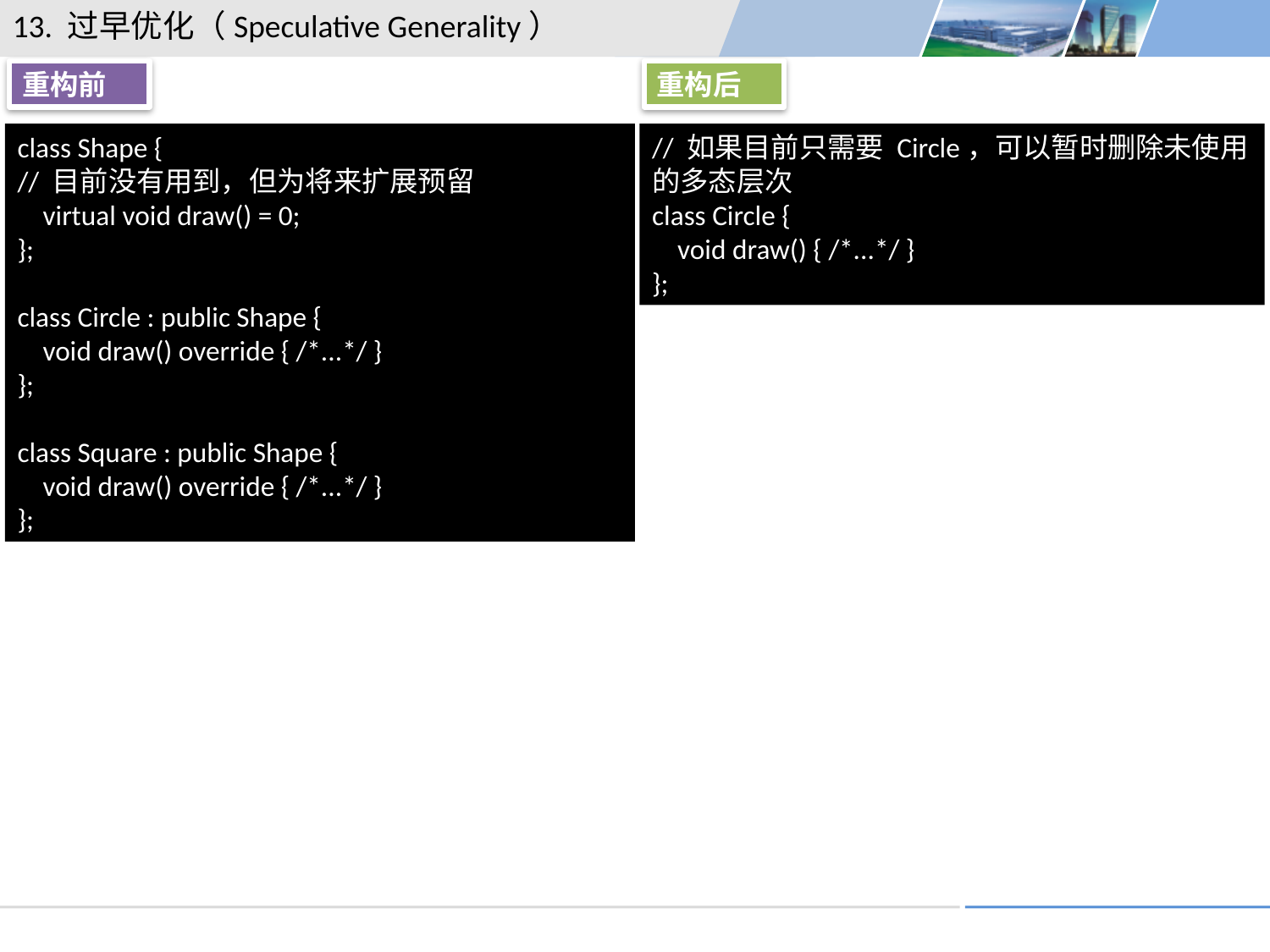

13. 过早优化（Speculative Generality）
重构前
重构后
class Shape {
// 目前没有用到，但为将来扩展预留
    virtual void draw() = 0;
};

class Circle : public Shape {
    void draw() override { /*...*/ }
};

class Square : public Shape {
    void draw() override { /*...*/ }
};
// 如果目前只需要 Circle，可以暂时删除未使用的多态层次
class Circle {
    void draw() { /*...*/ }
};